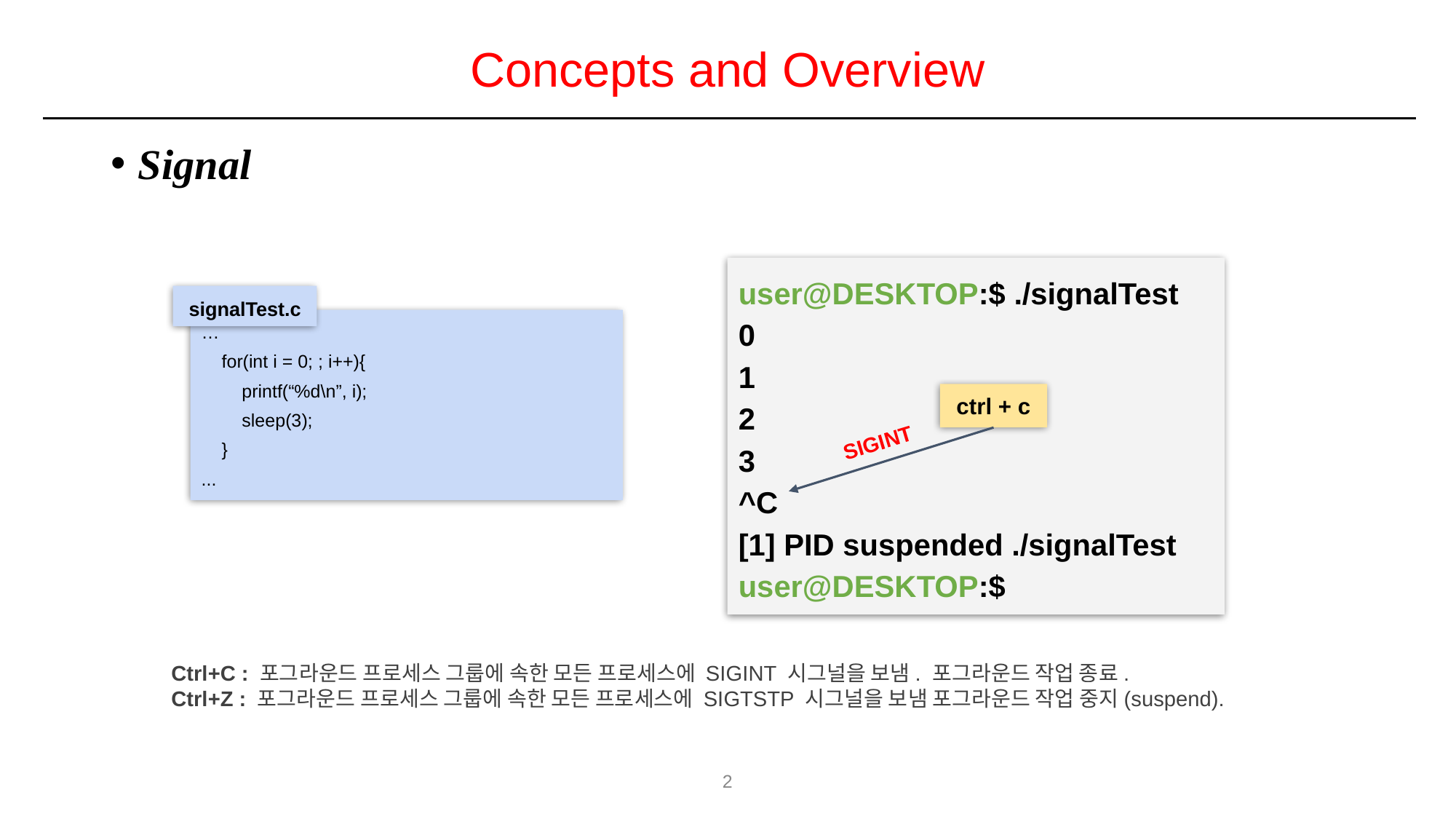

# Concepts and Overview
Signal
user@DESKTOP:$ ./signalTest
0
1
2
3
^C
[1] PID suspended ./signalTest
user@DESKTOP:$
ctrl + c
signalTest.c
…
    for(int i = 0; ; i++){
        printf(“%d\n”, i);
        sleep(3);
    }
...
SIGINT
Ctrl+C : 포그라운드 프로세스 그룹에 속한 모든 프로세스에 SIGINT 시그널을 보냄. 포그라운드 작업 종료.
Ctrl+Z : 포그라운드 프로세스 그룹에 속한 모든 프로세스에 SIGTSTP 시그널을 보냄 포그라운드 작업 중지(suspend).
2